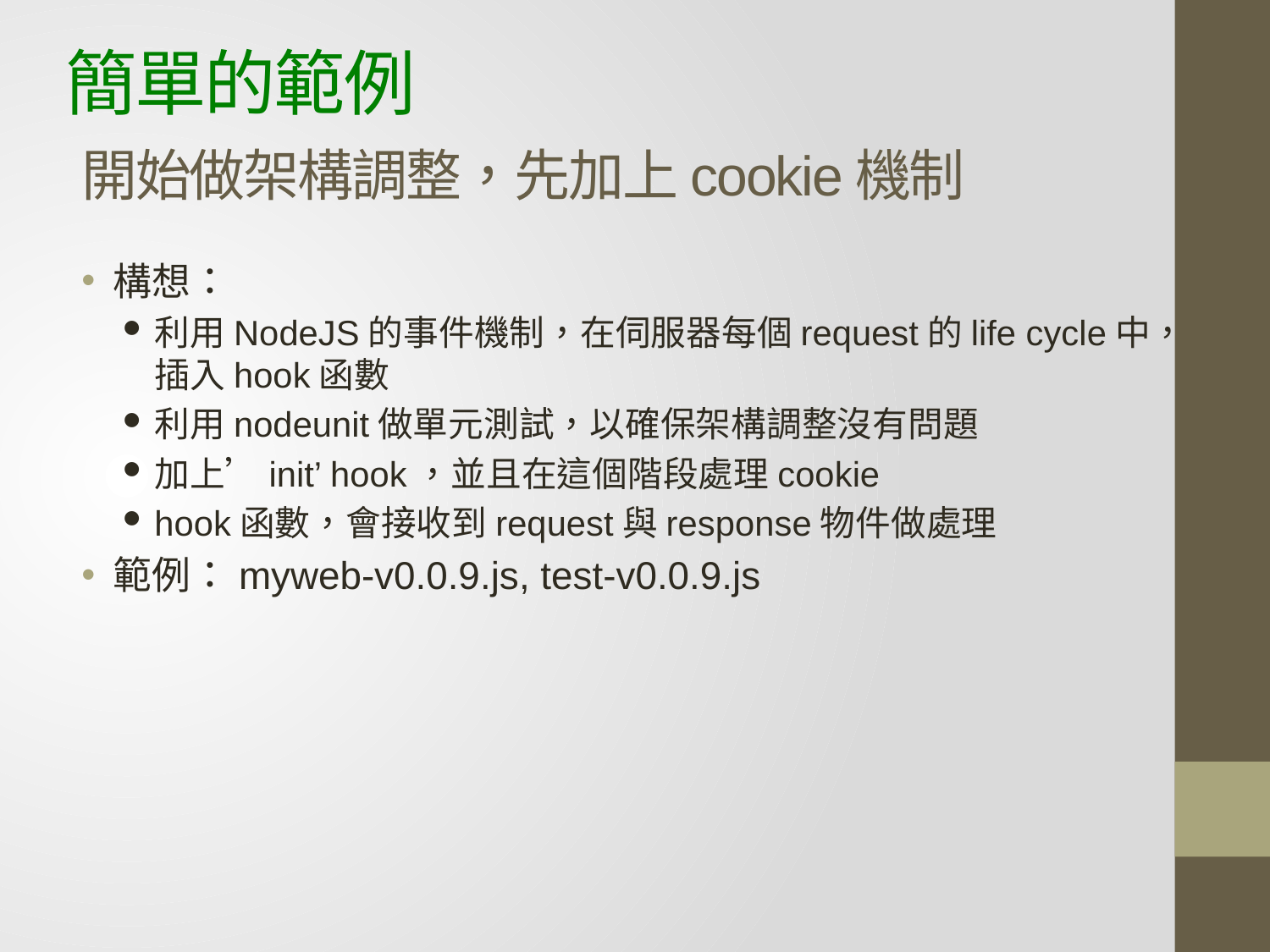

# 簡單的範例 開始做架構調整，先加上cookie機制

構想：
利用NodeJS的事件機制，在伺服器每個request的life cycle中，插入hook函數
利用nodeunit做單元測試，以確保架構調整沒有問題
加上’init’ hook，並且在這個階段處理cookie
hook函數，會接收到request與response物件做處理
範例：myweb-v0.0.9.js, test-v0.0.9.js